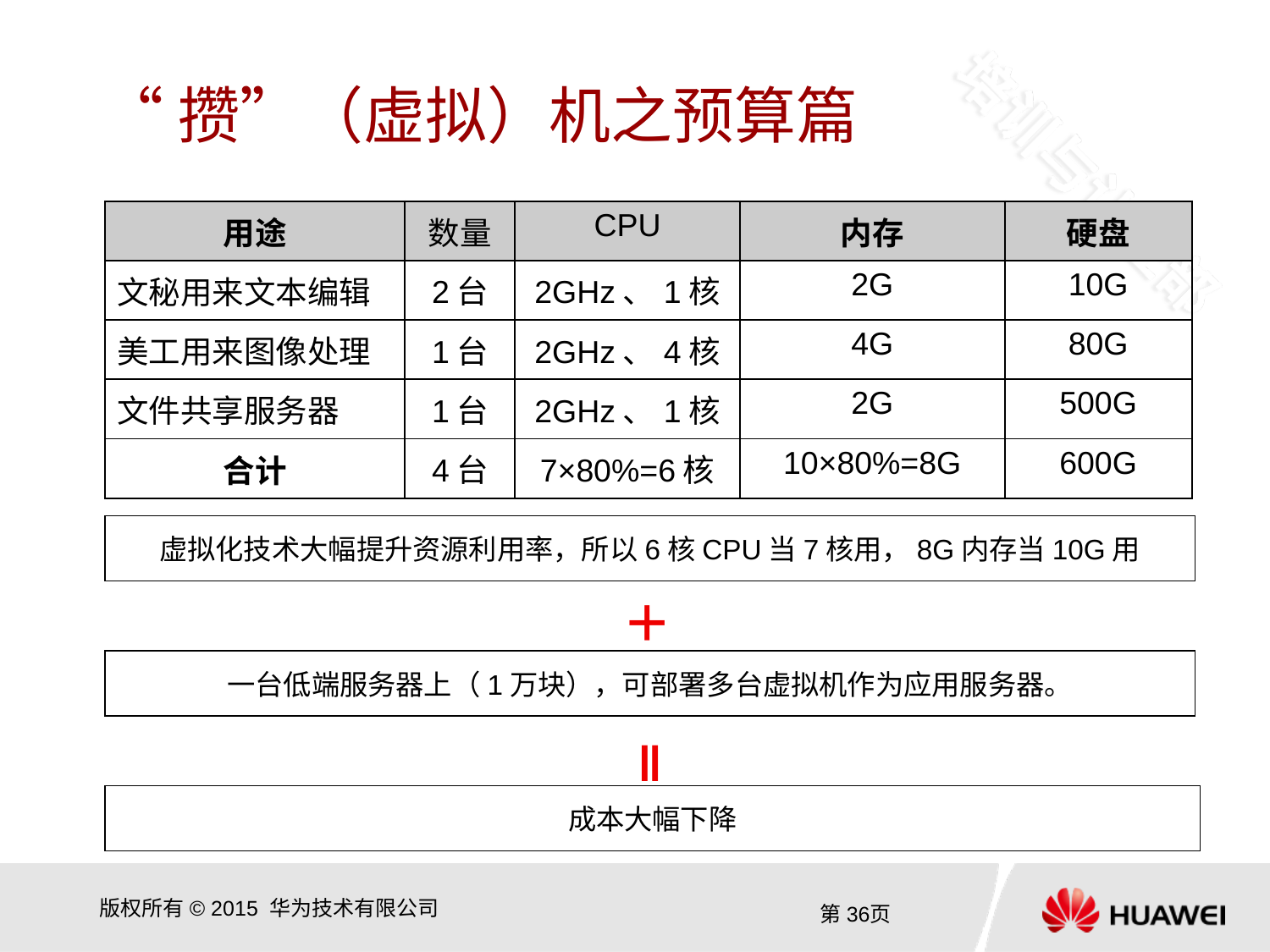

# “攒”（虚拟）机之预算篇
| 用途 | 数量 | CPU | 内存 | 硬盘 |
| --- | --- | --- | --- | --- |
| 文秘用来文本编辑 | 2台 | 2GHz、1核 | 2G | 10G |
| 美工用来图像处理 | 1台 | 2GHz、4核 | 4G | 80G |
| 文件共享服务器 | 1台 | 2GHz、1核 | 2G | 500G |
| 合计 | 4台 | 7×80%=6核 | 10×80%=8G | 600G |
虚拟化技术大幅提升资源利用率，所以6核CPU当7核用，8G内存当10G用
＋
一台低端服务器上（1万块），可部署多台虚拟机作为应用服务器。
‖
成本大幅下降